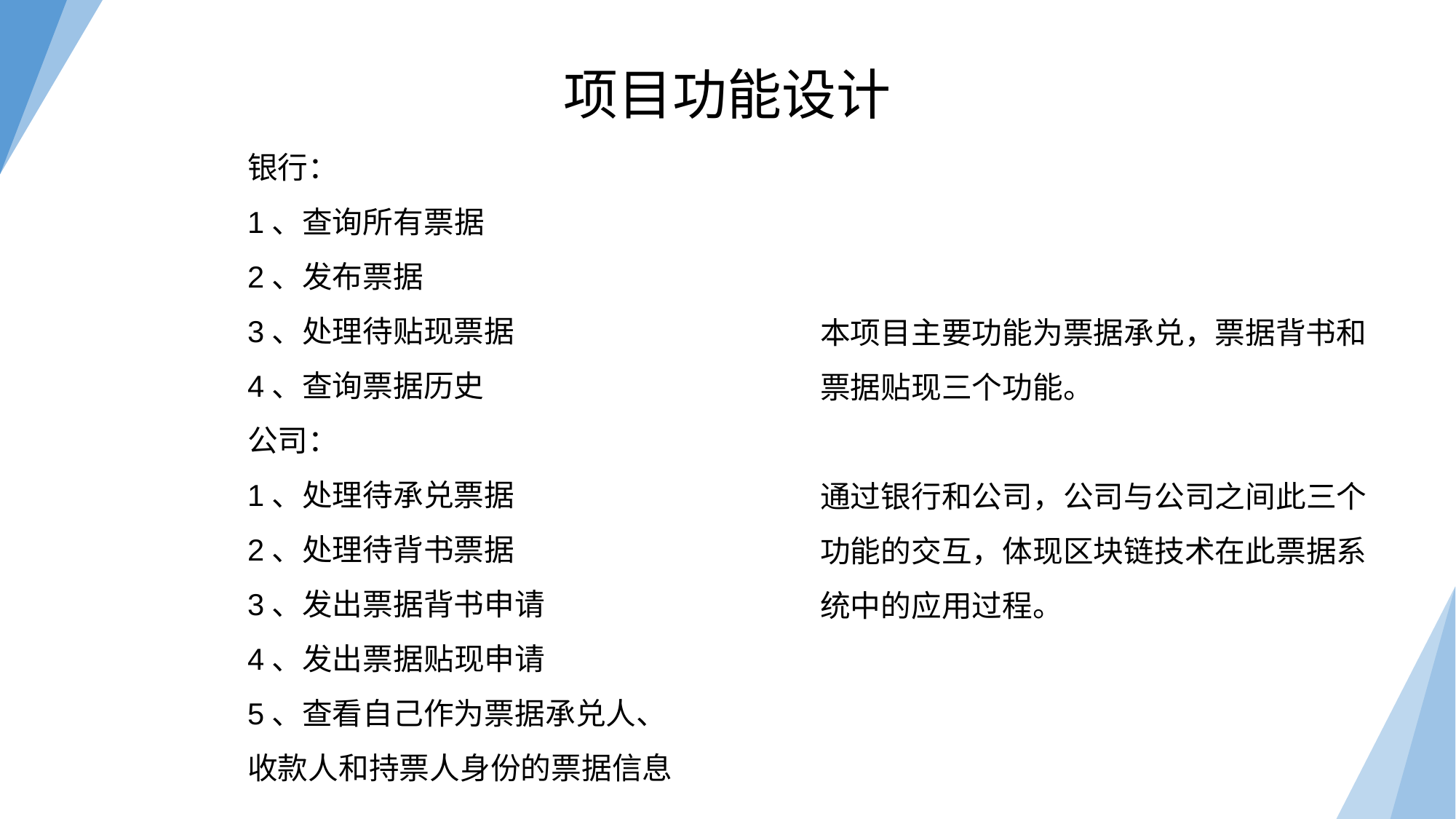

项目功能设计
银行：
1、查询所有票据
2、发布票据
3、处理待贴现票据
4、查询票据历史
公司：
1、处理待承兑票据
2、处理待背书票据
3、发出票据背书申请
4、发出票据贴现申请
5、查看自己作为票据承兑人、收款人和持票人身份的票据信息

输入小标题
本项目主要功能为票据承兑，票据背书和票据贴现三个功能。

通过银行和公司，公司与公司之间此三个功能的交互，体现区块链技术在此票据系统中的应用过程。